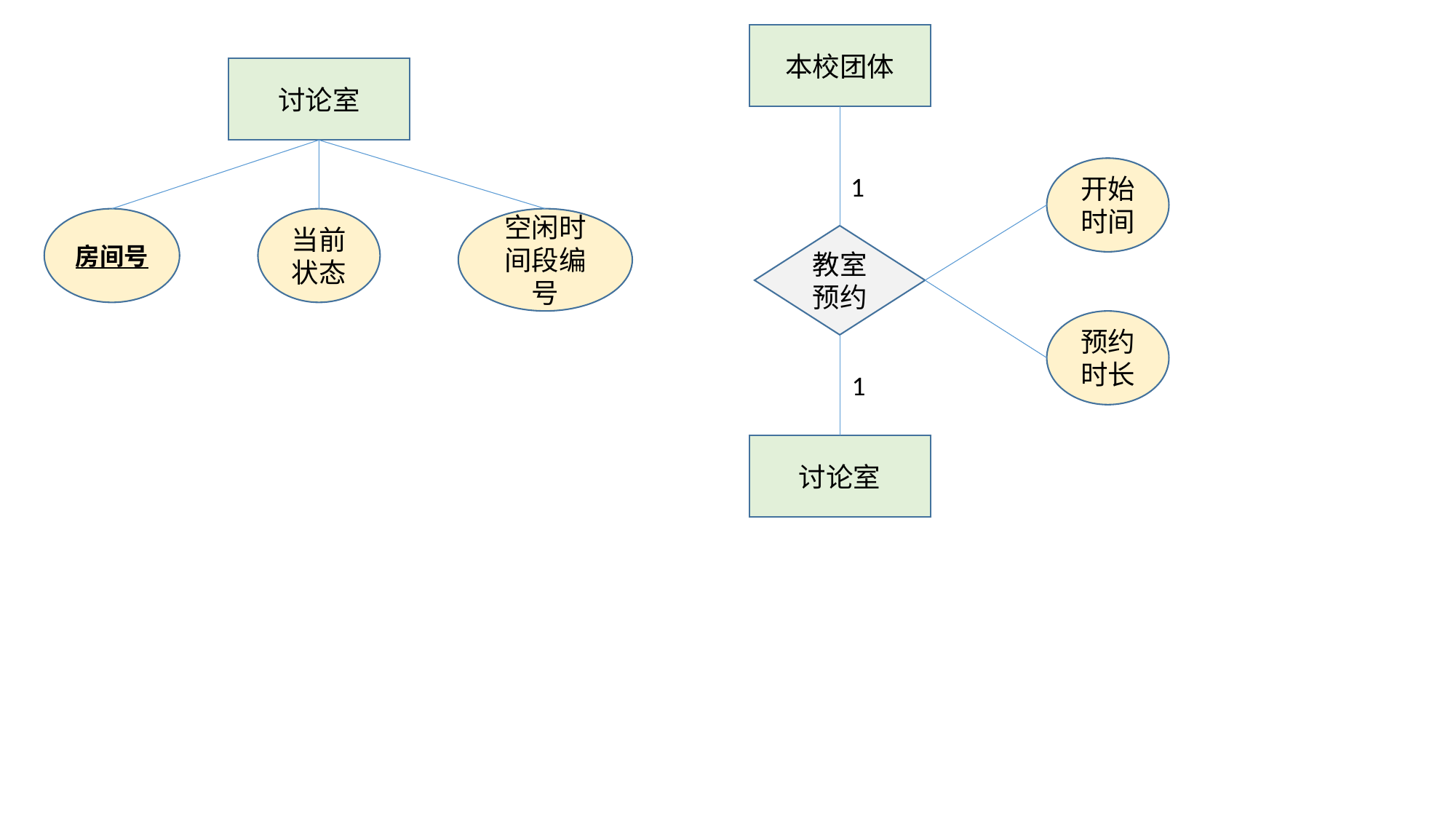

本校团体
讨论室
开始时间
1
房间号
当前状态
空闲时间段编号
教室预约
预约时长
1
讨论室